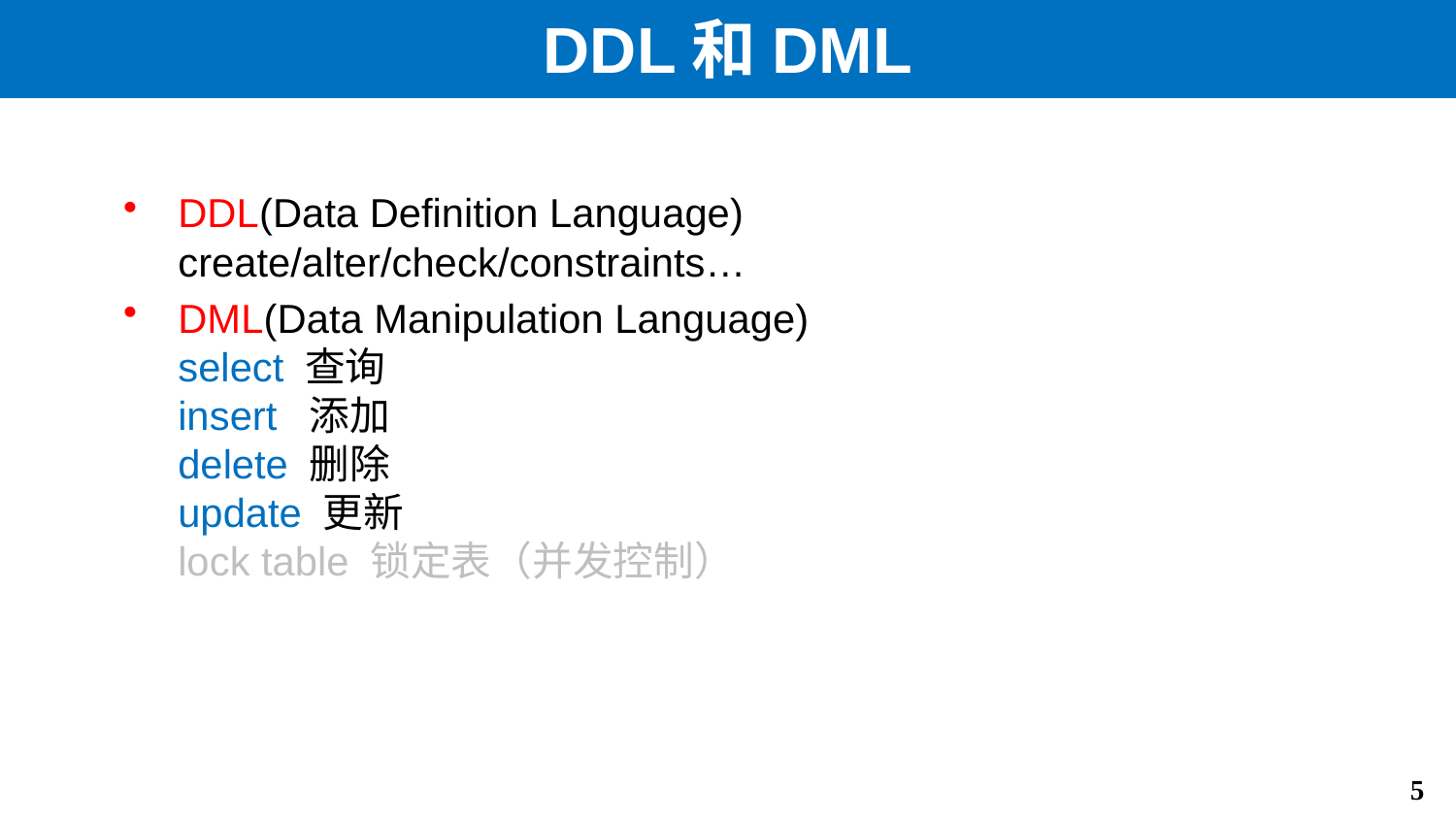

# DDL和DML
DDL(Data Definition Language)
create/alter/check/constraints…
DML(Data Manipulation Language)
select 查询
insert  添加
delete 删除
update 更新
lock table 锁定表（并发控制）